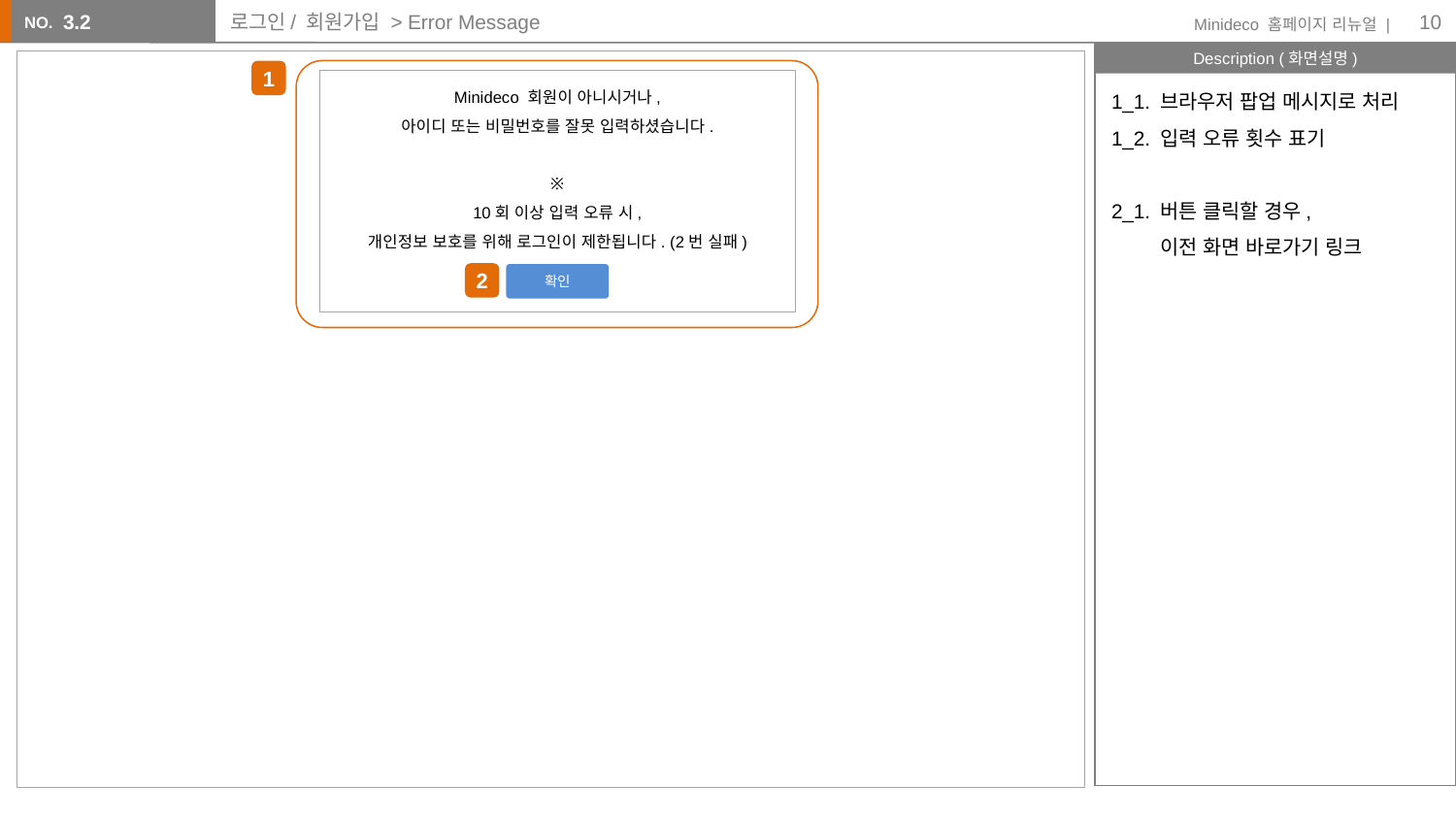

10
# 로그인/ 회원가입 > Error Message
3.2

1
Minideco 회원이 아니시거나,
아이디 또는 비밀번호를 잘못 입력하셨습니다.

※
10회 이상 입력 오류 시,
개인정보 보호를 위해 로그인이 제한됩니다. (2번 실패)
1_1. 브라우저 팝업 메시지로 처리
1_2. 입력 오류 횟수 표기

2_1. 버튼 클릭할 경우,
        이전 화면 바로가기 링크
2
확인